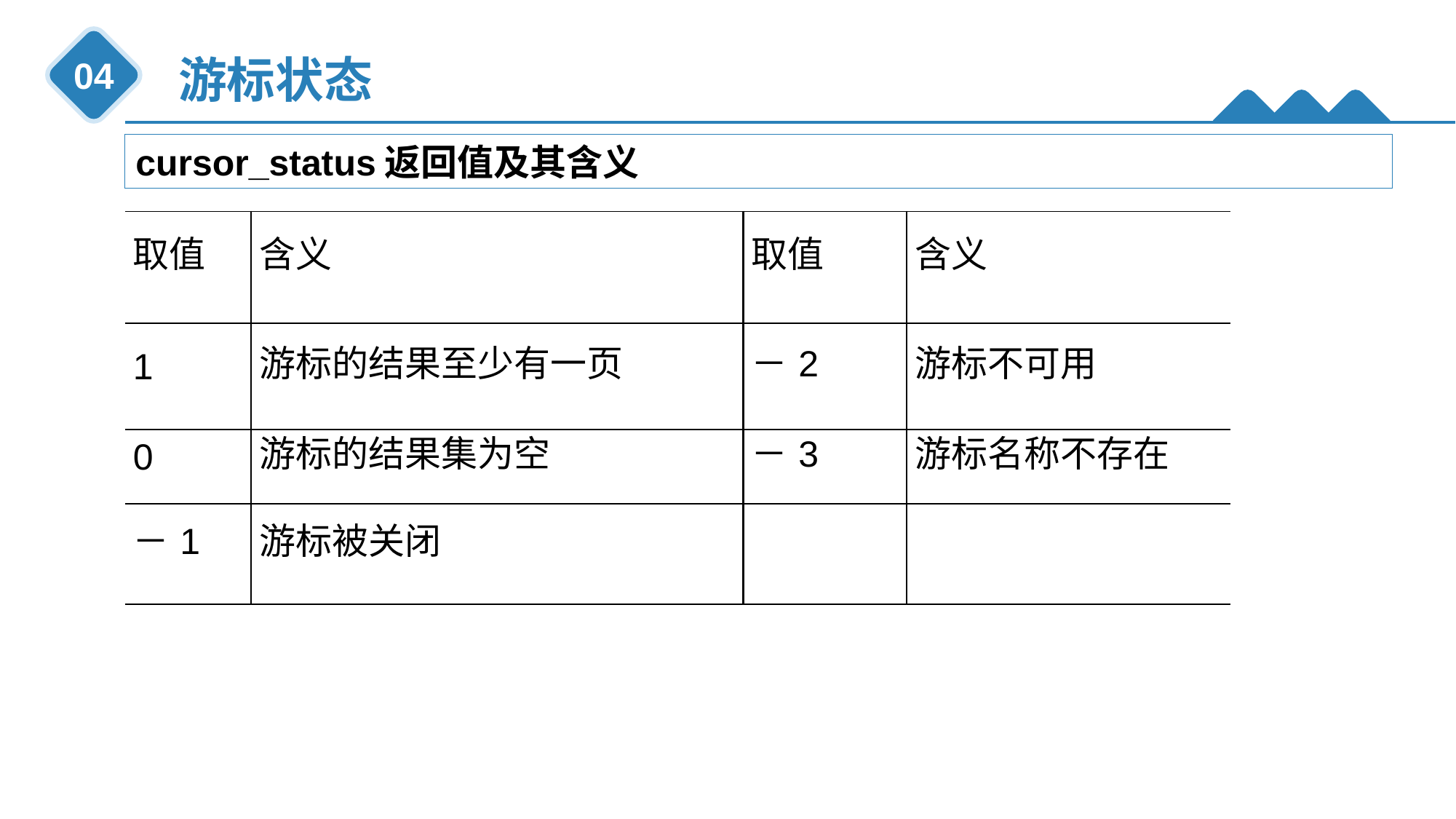

游标状态
04

cursor_status返回值及其含义
| 取值 | 含义 | 取值 | 含义 |
| --- | --- | --- | --- |
| 1 | 游标的结果至少有一页 | －2 | 游标不可用 |
| 0 | 游标的结果集为空 | －3 | 游标名称不存在 |
| －1 | 游标被关闭 |  |  |